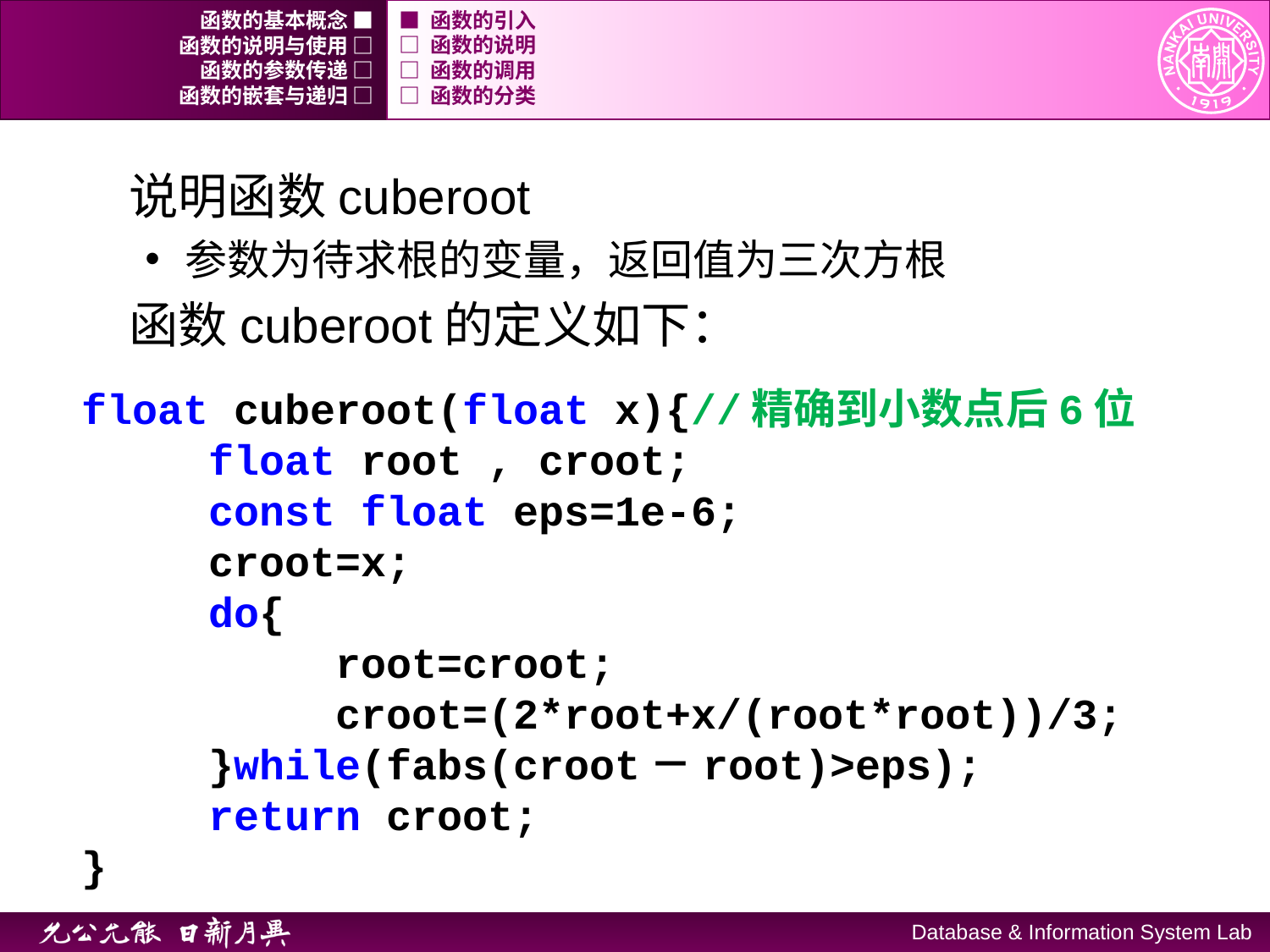

函数的基本概念 ■
■ 函数的引入
函数的说明与使用 □
□ 函数的说明
函数的参数传递 □
□ 函数的调用
函数的嵌套与递归 □
□ 函数的分类
说明函数cuberoot
参数为待求根的变量，返回值为三次方根
函数cuberoot的定义如下：
float cuberoot(float x){//精确到小数点后6位
	float root , croot;
	const float eps=1e-6;
	croot=x;
	do{
 		root=croot;
 		croot=(2*root+x/(root*root))/3;
     }while(fabs(croot－root)>eps);
	return croot;
}